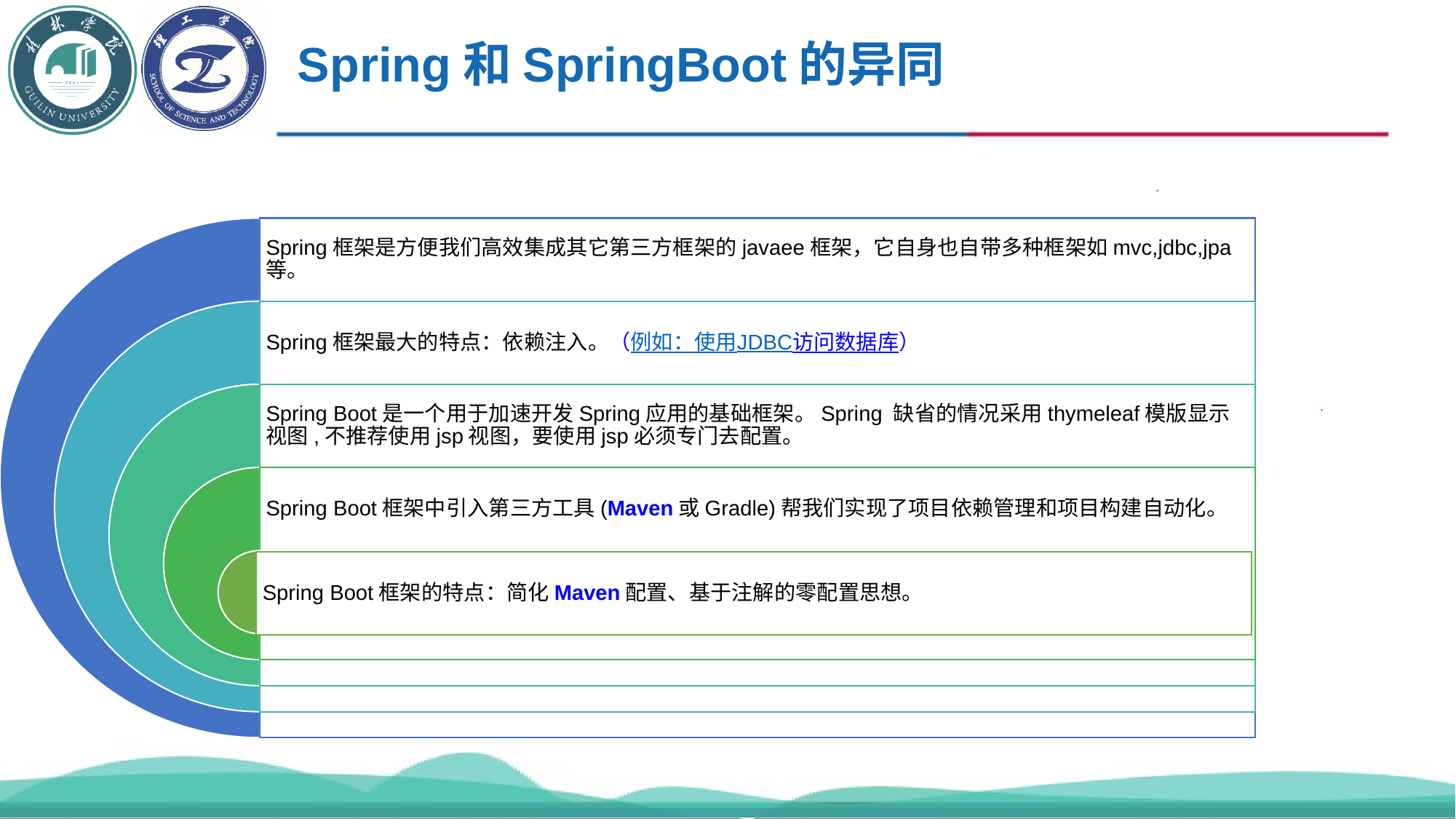

Spring和SpringBoot的异同
Spring框架是方便我们高效集成其它第三方框架的javaee框架，它自身也自带多种框架如mvc,jdbc,jpa等。
Spring框架最大的特点：依赖注入。（例如：使用JDBC访问数据库）
Spring Boot是一个用于加速开发Spring应用的基础框架。Spring 缺省的情况采用thymeleaf模版显示视图,不推荐使用jsp视图，要使用jsp必须专门去配置。
Spring Boot框架中引入第三方工具(Maven或Gradle)帮我们实现了项目依赖管理和项目构建自动化。
Spring Boot框架的特点：简化Maven配置、基于注解的零配置思想。